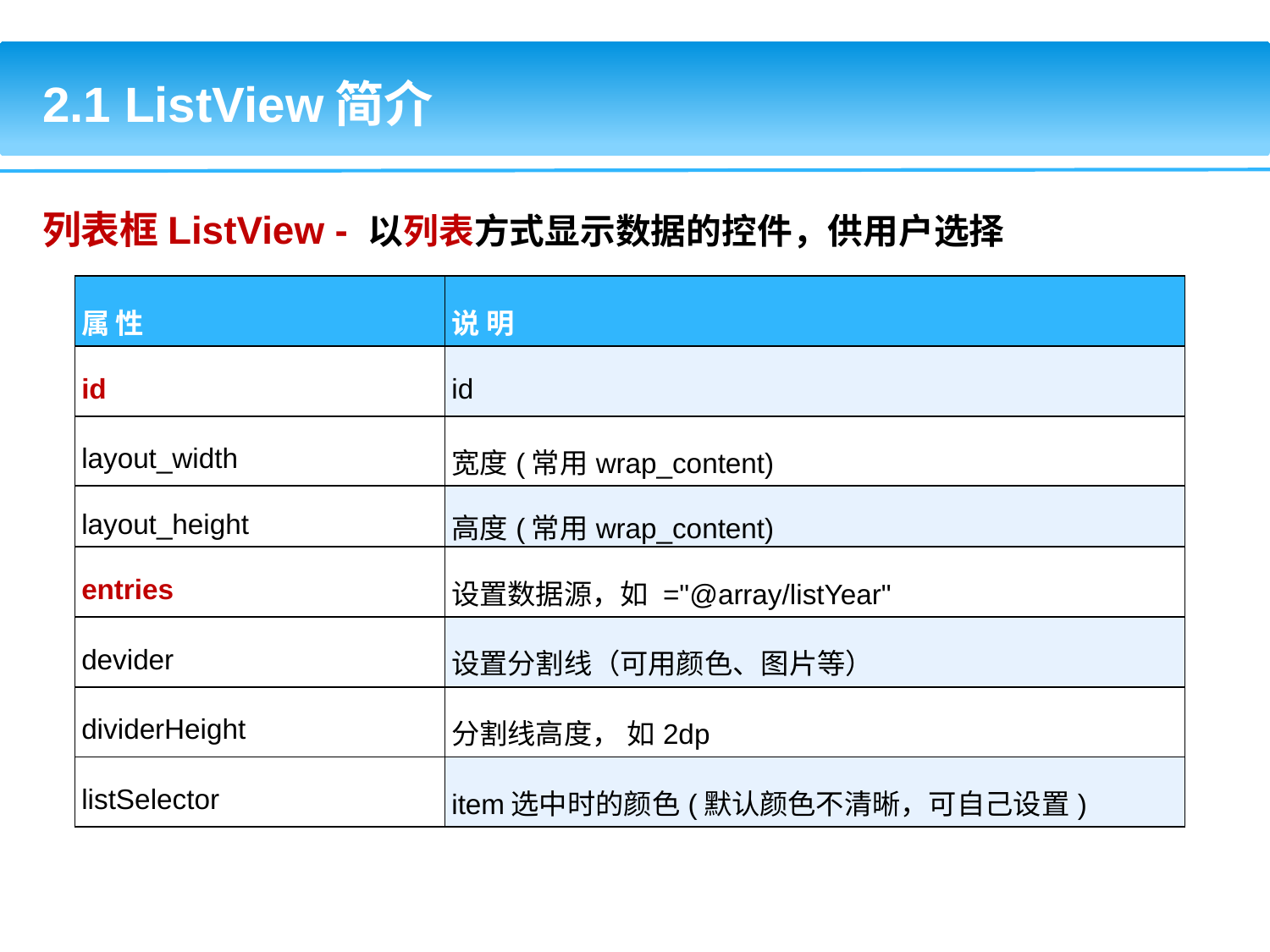

2.1 ListView简介
列表框ListView - 以列表方式显示数据的控件，供用户选择
| 属 性 | 说 明 |
| --- | --- |
| id | id |
| layout\_width | 宽度(常用wrap\_content) |
| layout\_height | 高度(常用wrap\_content) |
| entries | 设置数据源，如 ="@array/listYear" |
| devider | 设置分割线（可用颜色、图片等） |
| dividerHeight | 分割线高度， 如2dp |
| listSelector | item选中时的颜色(默认颜色不清晰，可自己设置) |